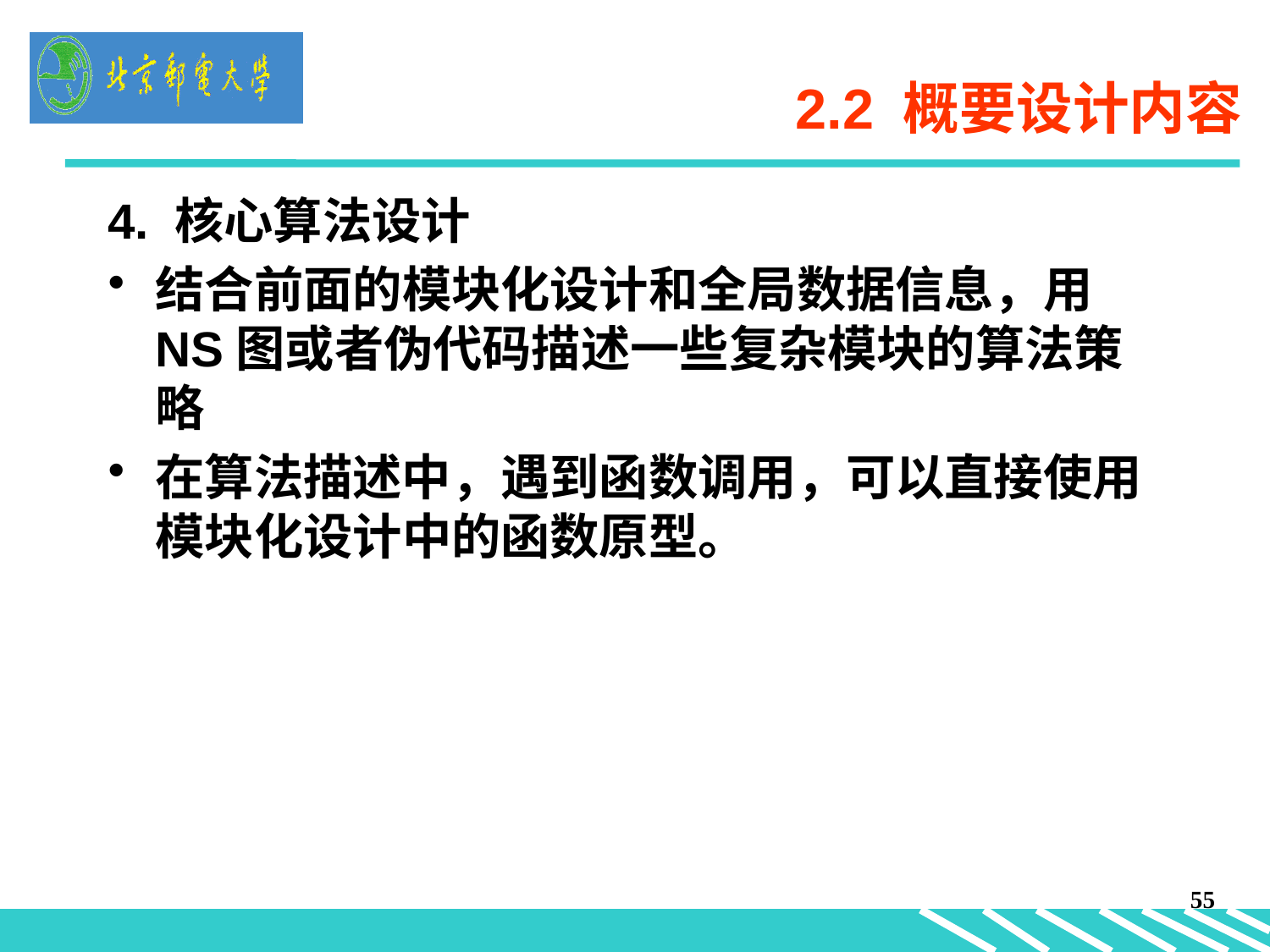

# 2.2 概要设计内容
4. 核心算法设计
结合前面的模块化设计和全局数据信息，用NS图或者伪代码描述一些复杂模块的算法策略
在算法描述中，遇到函数调用，可以直接使用模块化设计中的函数原型。
55